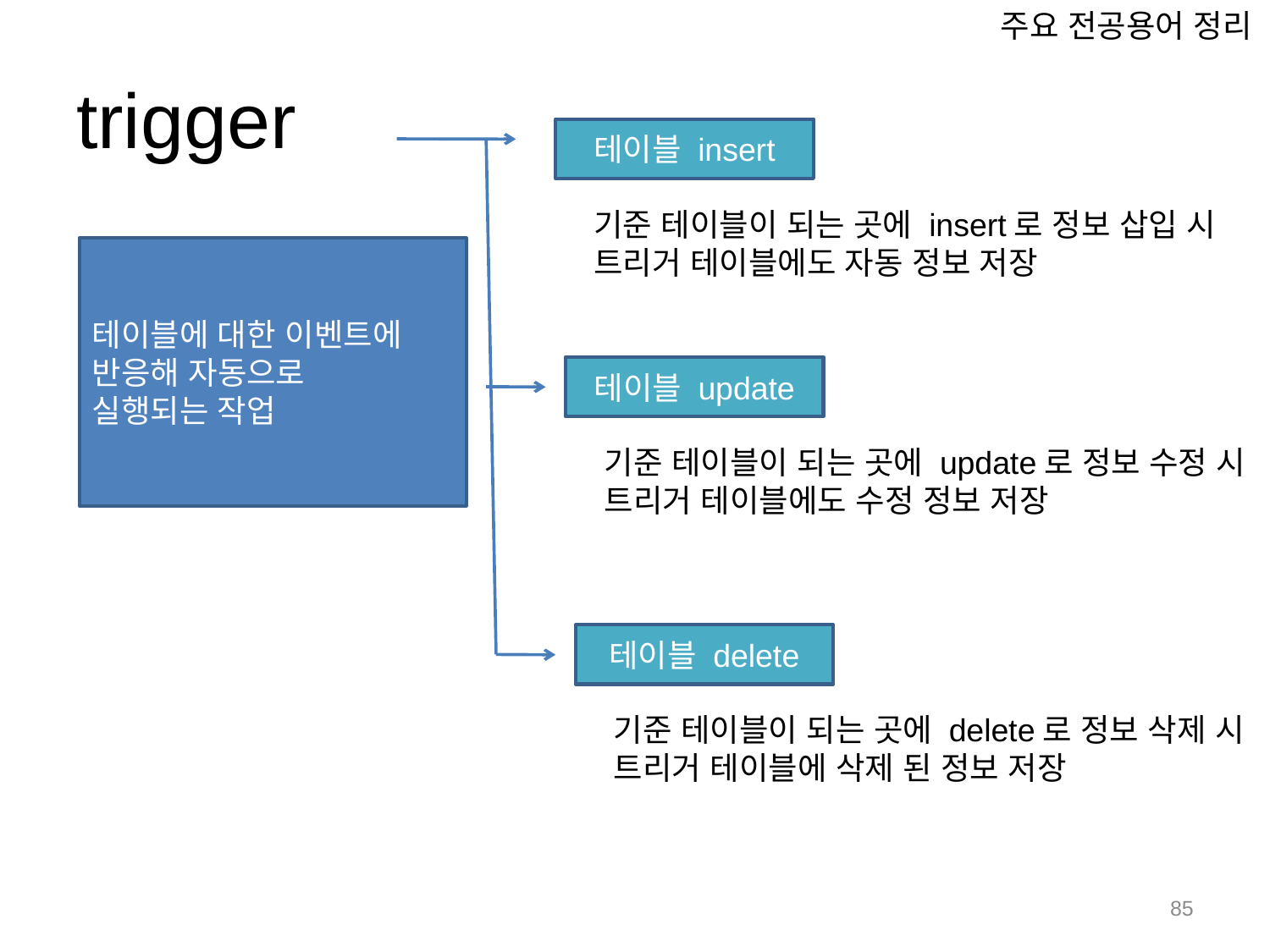

주요 전공용어 정리
# trigger
테이블 insert
기준 테이블이 되는 곳에 insert로 정보 삽입 시
트리거 테이블에도 자동 정보 저장
테이블에 대한 이벤트에 반응해 자동으로
실행되는 작업
테이블 update
기준 테이블이 되는 곳에 update로 정보 수정 시
트리거 테이블에도 수정 정보 저장
테이블 delete
기준 테이블이 되는 곳에 delete로 정보 삭제 시
트리거 테이블에 삭제 된 정보 저장
85